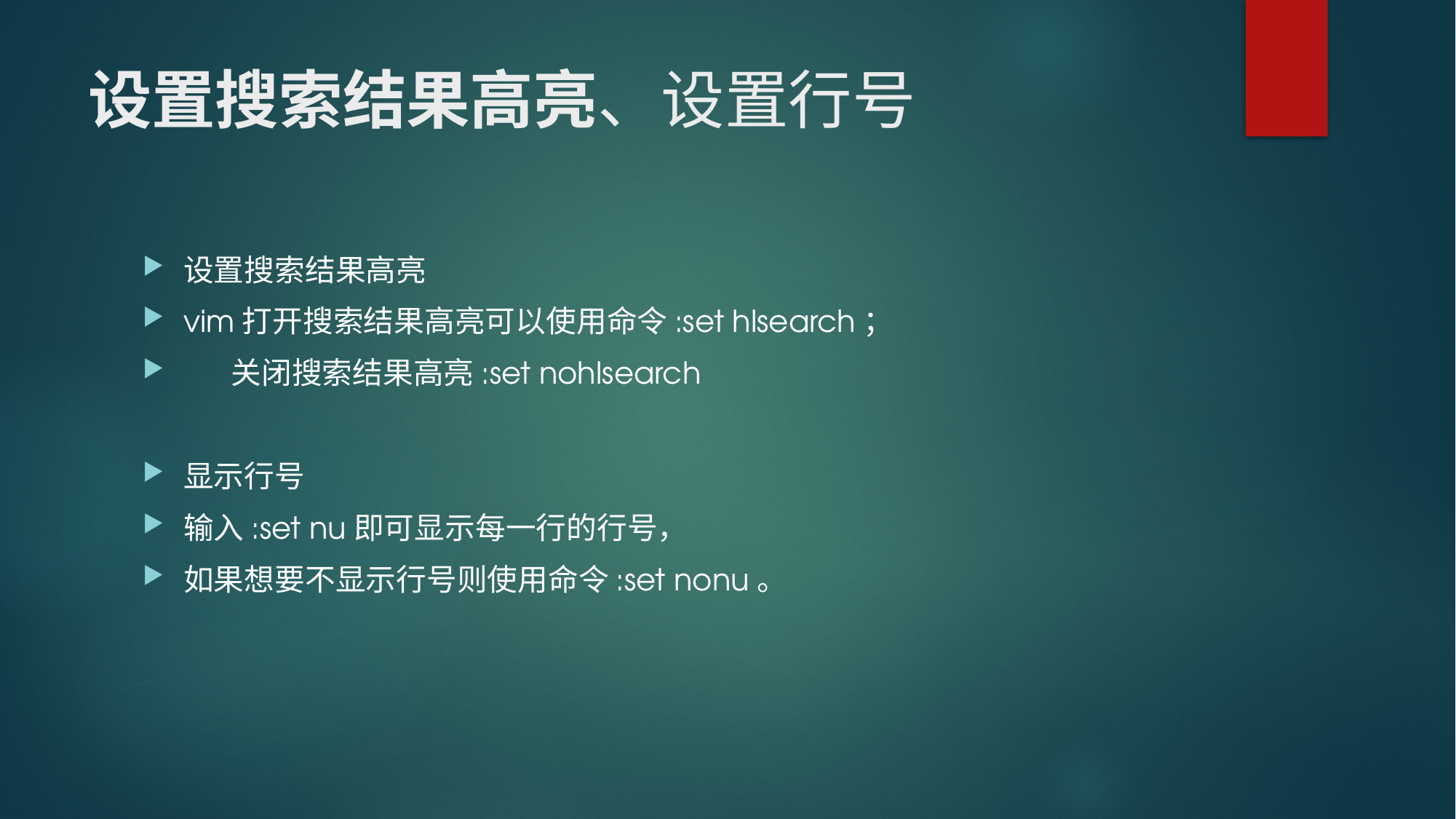

# 设置搜索结果高亮、设置行号
设置搜索结果高亮
vim打开搜索结果高亮可以使用命令:set hlsearch；
      关闭搜索结果高亮:set nohlsearch

显示行号
输入:set nu即可显示每一行的行号，
如果想要不显示行号则使用命令:set nonu。